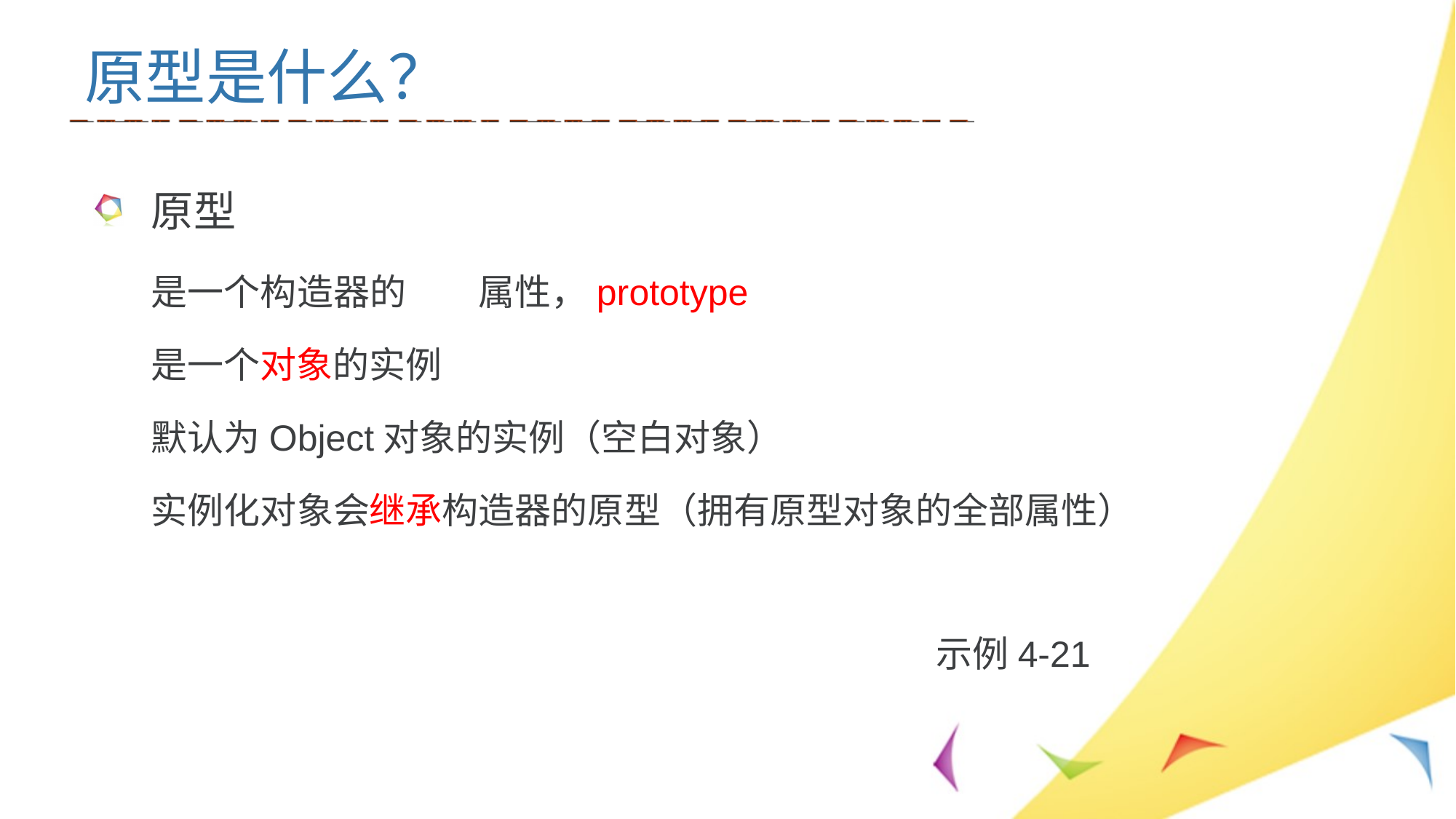

原型是什么？
原型
是一个构造器的	属性，prototype
是一个对象的实例
默认为Object对象的实例（空白对象）
实例化对象会继承构造器的原型（拥有原型对象的全部属性）

示例4-21